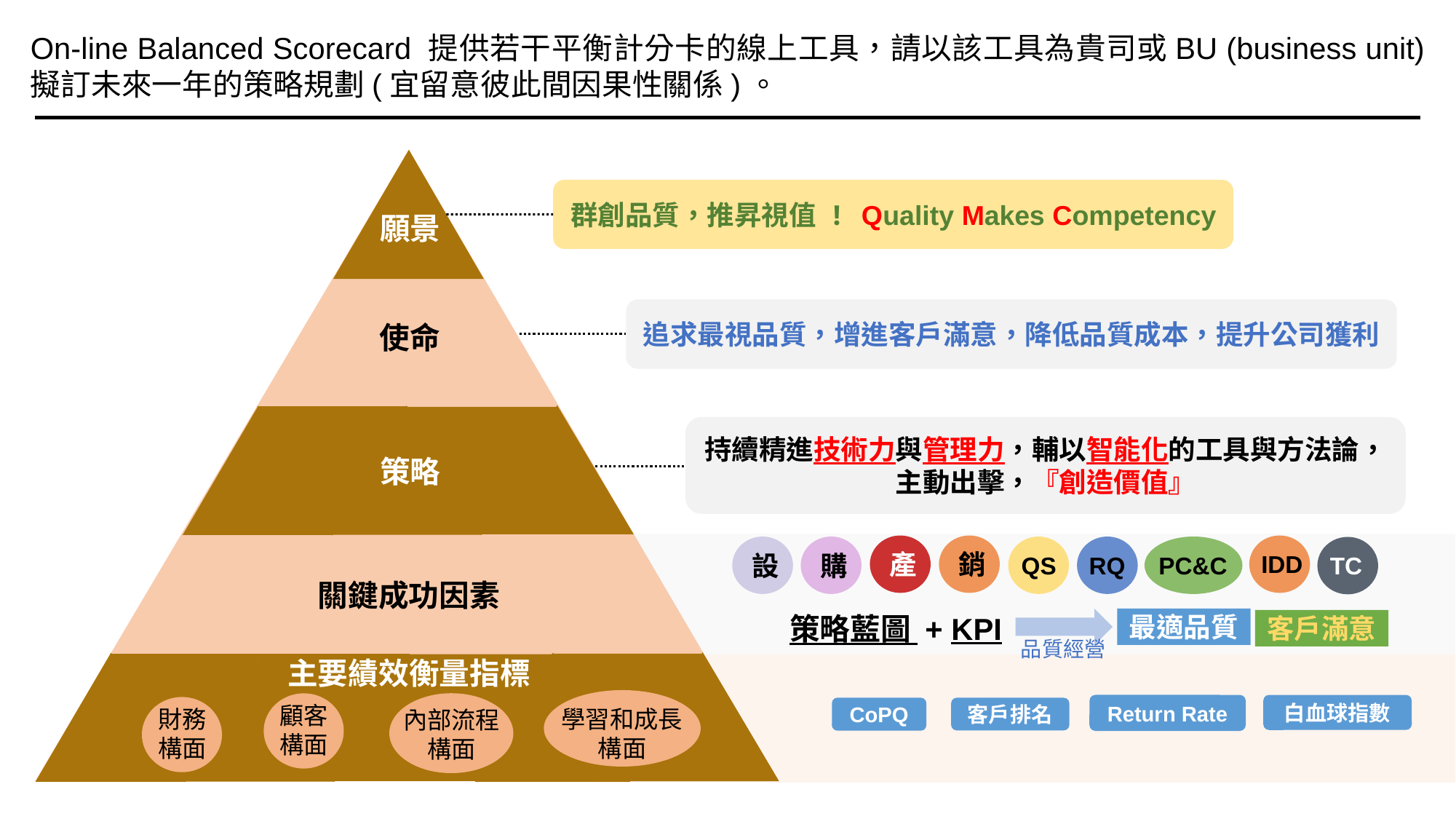

On-line Balanced Scorecard 提供若干平衡計分卡的線上工具，請以該工具為貴司或BU (business unit) 擬訂未來一年的策略規劃(宜留意彼此間因果性關係)。

群創品質，推昇視值 ! Quality Makes Competency
願景
追求最視品質，增進客戶滿意，降低品質成本，提升公司獲利
使命

持續精進技術力與管理力，輔以智能化的工具與方法論，主動出擊，『創造價值』
策略

銷
產

RQ

PC&C
購

QS
設

IDD
TC
關鍵成功因素
策略藍圖 + KPI

最適品質
客戶滿意
品質經營
主要績效衡量指標

白血球指數
Return Rate
顧客構面

CoPQ
客戶排名
財務
構面
學習和成長
構面
內部流程
構面